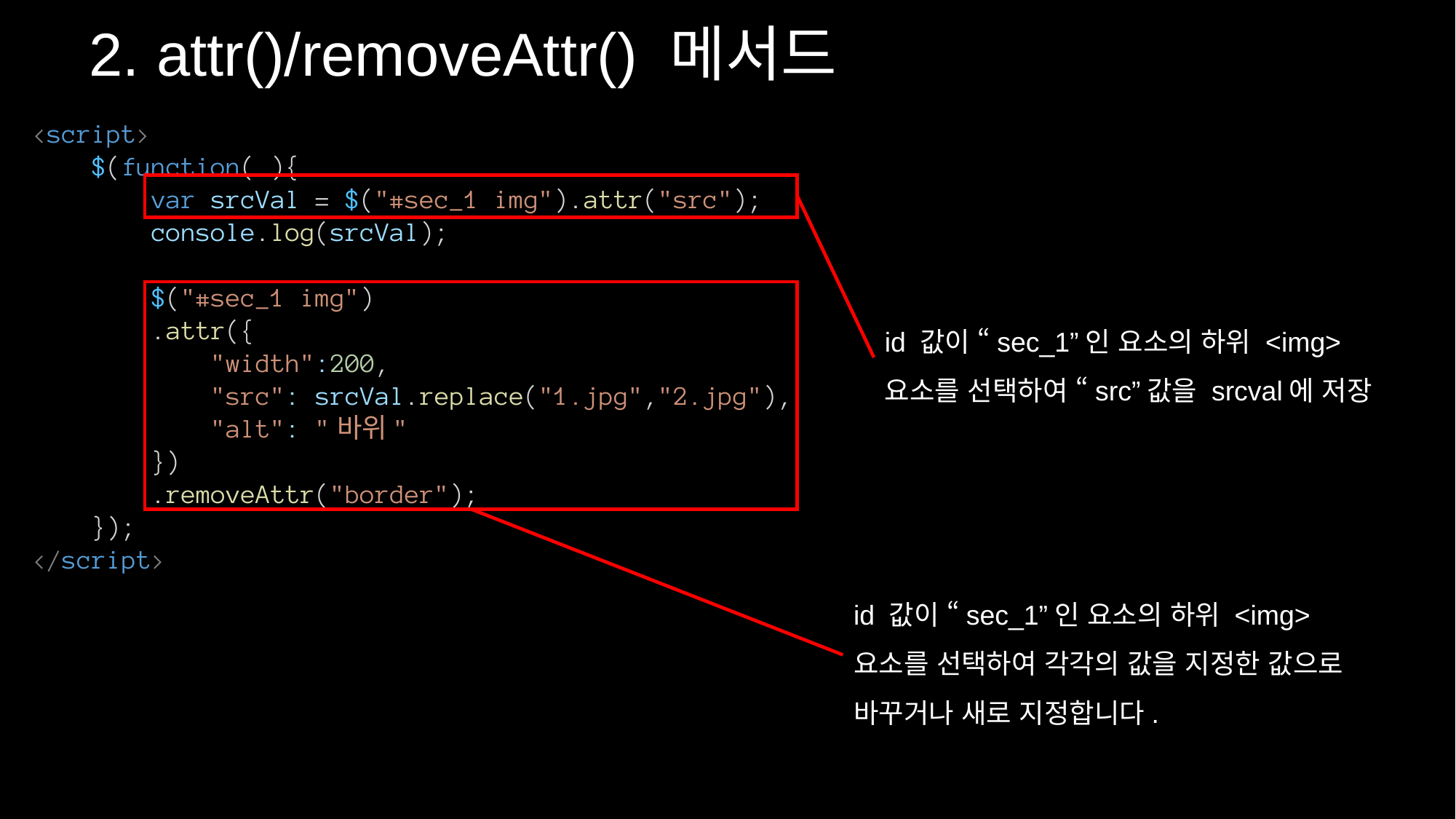

2. attr()/removeAttr() 메서드
<script>
    $(function( ){
        var srcVal = $("#sec_1 img").attr("src");
        console.log(srcVal);
        $("#sec_1 img")
        .attr({
            "width":200,
            "src": srcVal.replace("1.jpg","2.jpg"),
            "alt": "바위"
        })
        .removeAttr("border");
    });
</script>

id 값이 “sec_1”인 요소의 하위 <img> 요소를 선택하여 “src”값을 srcval에 저장
id 값이 “sec_1”인 요소의 하위 <img> 요소를 선택하여 각각의 값을 지정한 값으로 바꾸거나 새로 지정합니다.